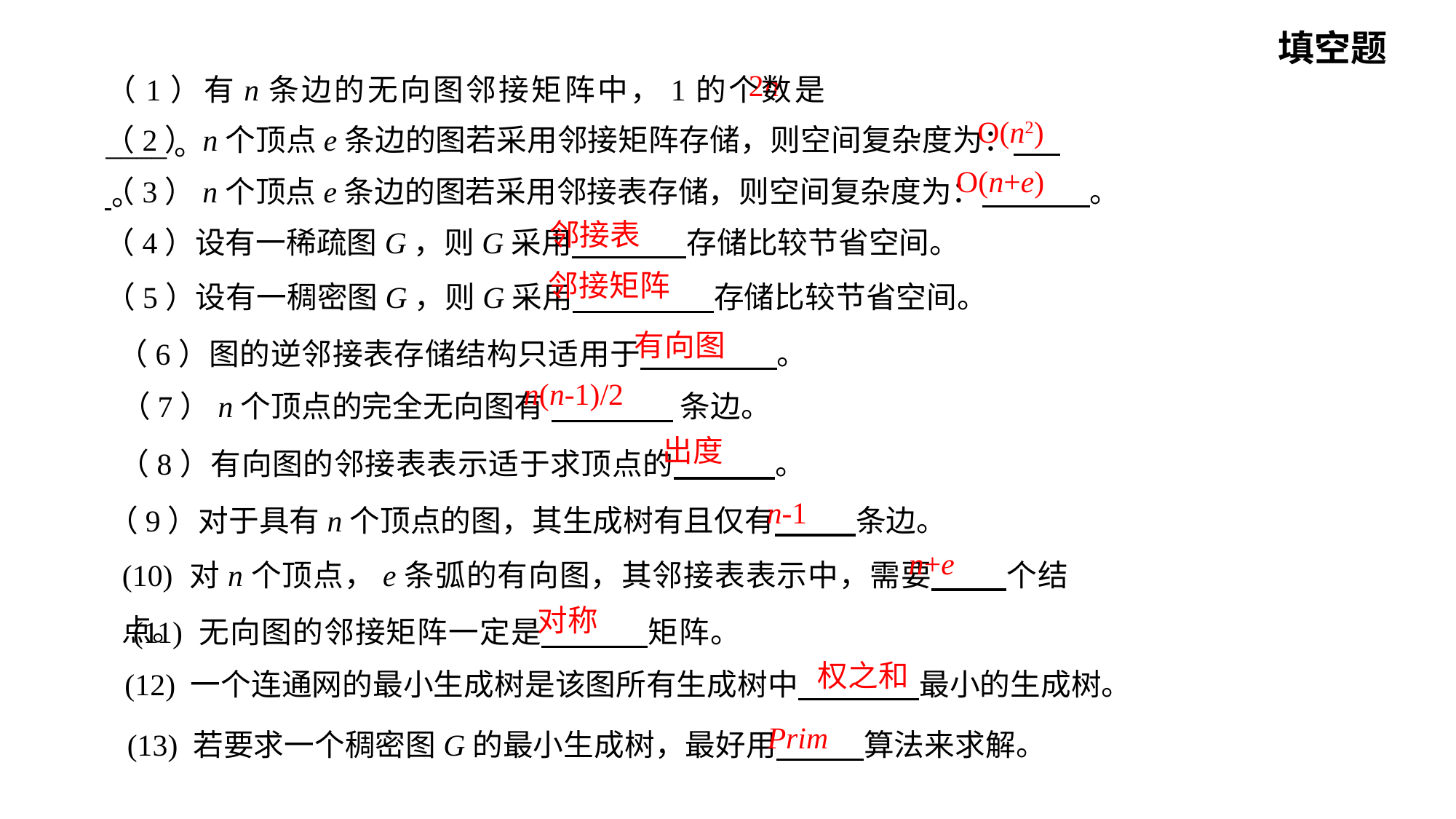

填空题
（1）有n条边的无向图邻接矩阵中，1的个数是  ____。
2n
（2）n个顶点e条边的图若采用邻接矩阵存储，则空间复杂度为：         。
O(n2)
（3）n个顶点e条边的图若采用邻接表存储，则空间复杂度为：                。
O(n+e)
（4）设有一稀疏图G，则G采用                 存储比较节省空间。
邻接表
（5）设有一稠密图G，则G采用                     存储比较节省空间。
邻接矩阵
（6）图的逆邻接表存储结构只适用于                   。
有向图
（7）n个顶点的完全无向图有                    条边。
n(n-1)/2
（8）有向图的邻接表表示适于求顶点的              。
出度
（9）对于具有n个顶点的图，其生成树有且仅有            条边。
n-1
(10) 对n个顶点，e条弧的有向图，其邻接表表示中，需要          个结点。
n+e
(11) 无向图的邻接矩阵一定是              矩阵。
对称
(12) 一个连通网的最小生成树是该图所有生成树中                  最小的生成树。
权之和
(13) 若要求一个稠密图G的最小生成树，最好用             算法来求解。
Prim